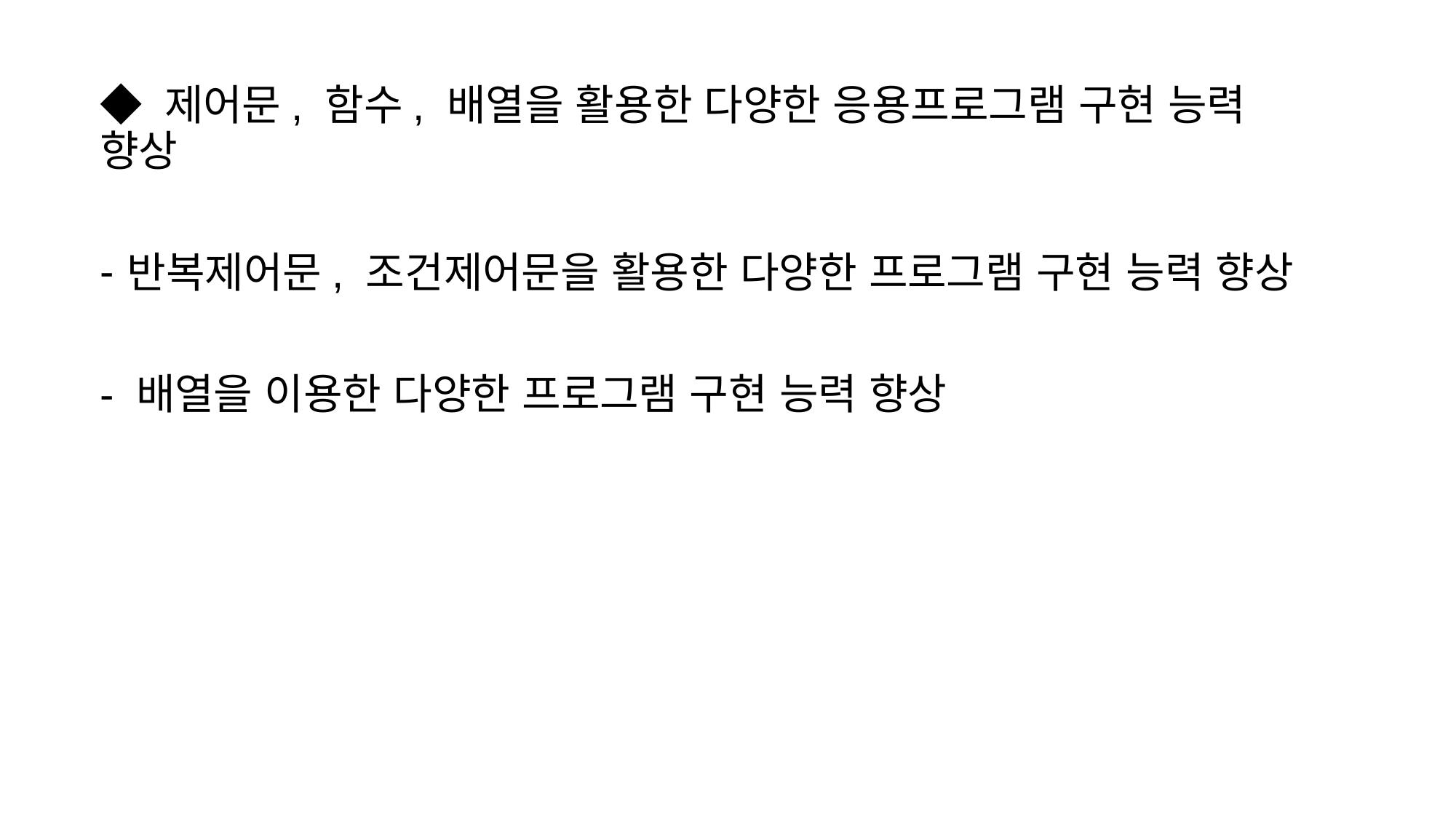

◆ 제어문, 함수, 배열을 활용한 다양한 응용프로그램 구현 능력 향상

반복제어문, 조건제어문을 활용한 다양한 프로그램 구현 능력 향상

- 배열을 이용한 다양한 프로그램 구현 능력 향상